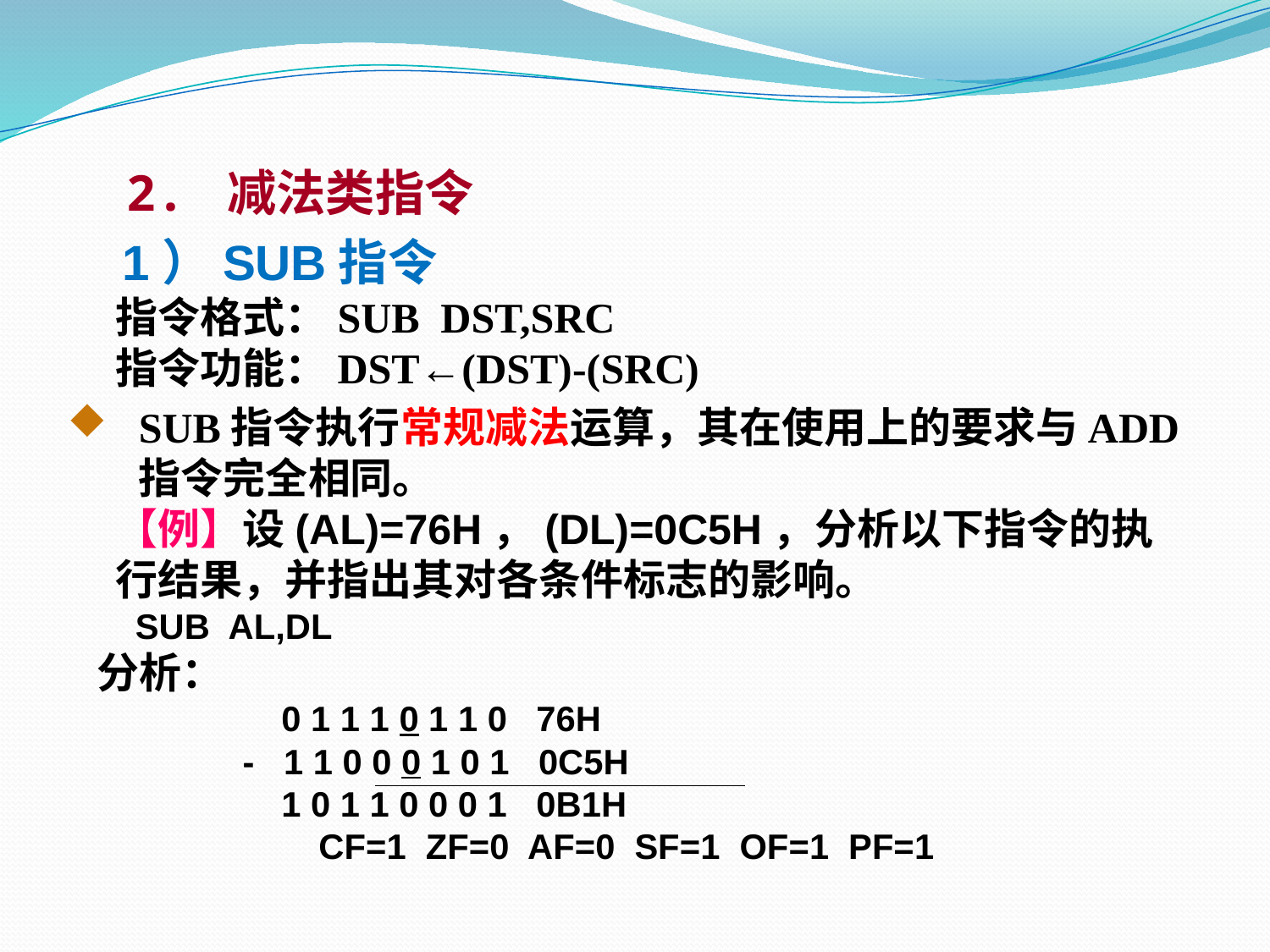

2. 减法类指令
    1）SUB指令
    指令格式：SUB  DST,SRC
    指令功能：DST←(DST)-(SRC)
SUB指令执行常规减法运算，其在使用上的要求与ADD指令完全相同。
    【例】设(AL)=76H，(DL)=0C5H，分析以下指令的执
    行结果，并指出其对各条件标志的影响。
       SUB  AL,DL
  分析：
                      0 1 1 1 0 1 1 0   76H
                  -   1 1 0 0 0 1 0 1   0C5H
                      1 0 1 1 0 0 0 1   0B1H
CF=1  ZF=0  AF=0  SF=1  OF=1  PF=1